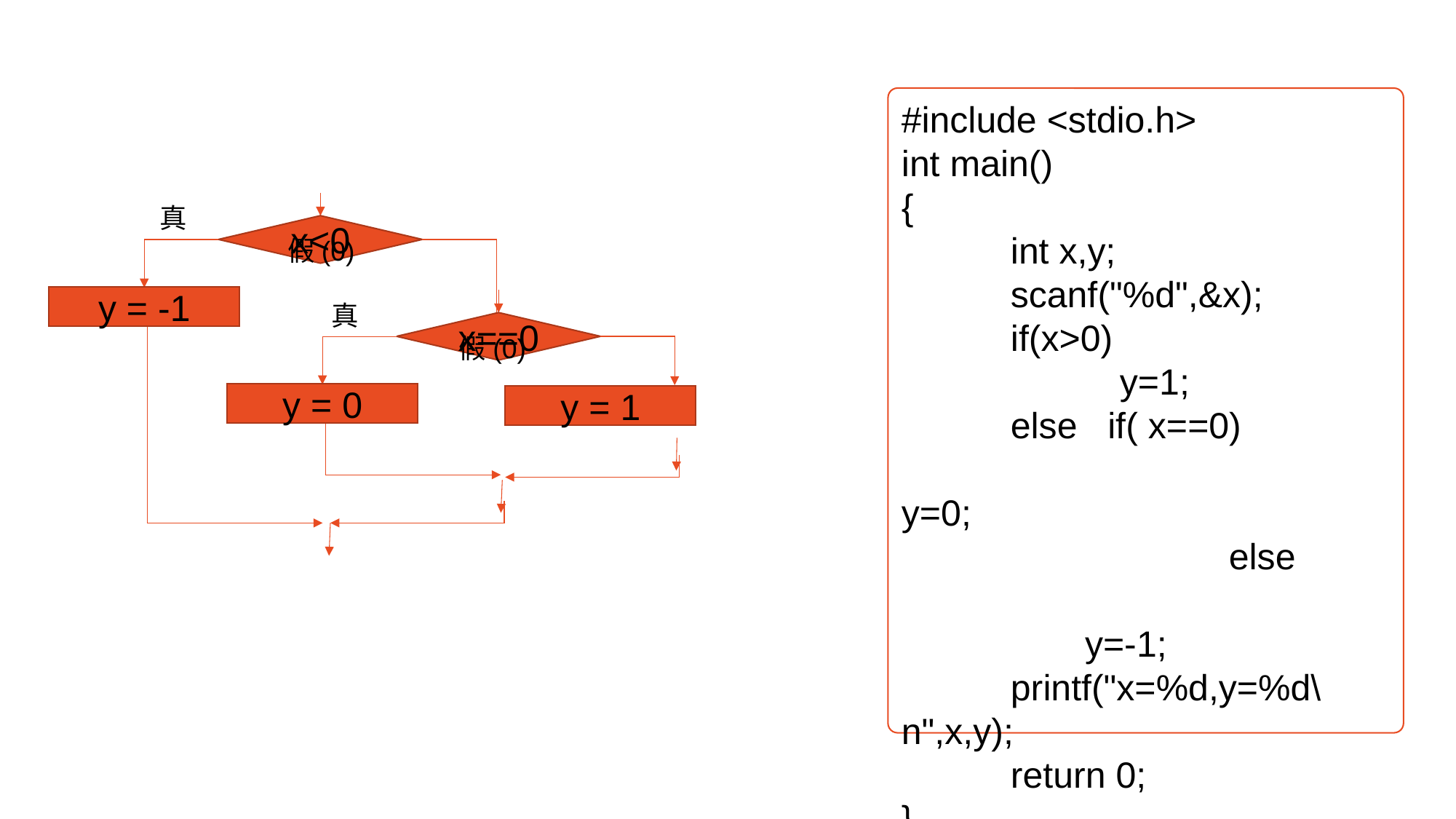

#include <stdio.h>
int main()
{
	int x,y;
	scanf("%d",&x);
	if(x>0)
		y=1;
	else   if( x==0)
				 y=0;
			else
                  y=-1;
	printf("x=%d,y=%d\n",x,y);
	return 0;
}
真				   假(0)
x<0

y = -1
真				   假(0)
x==0

y = 0
y = 1